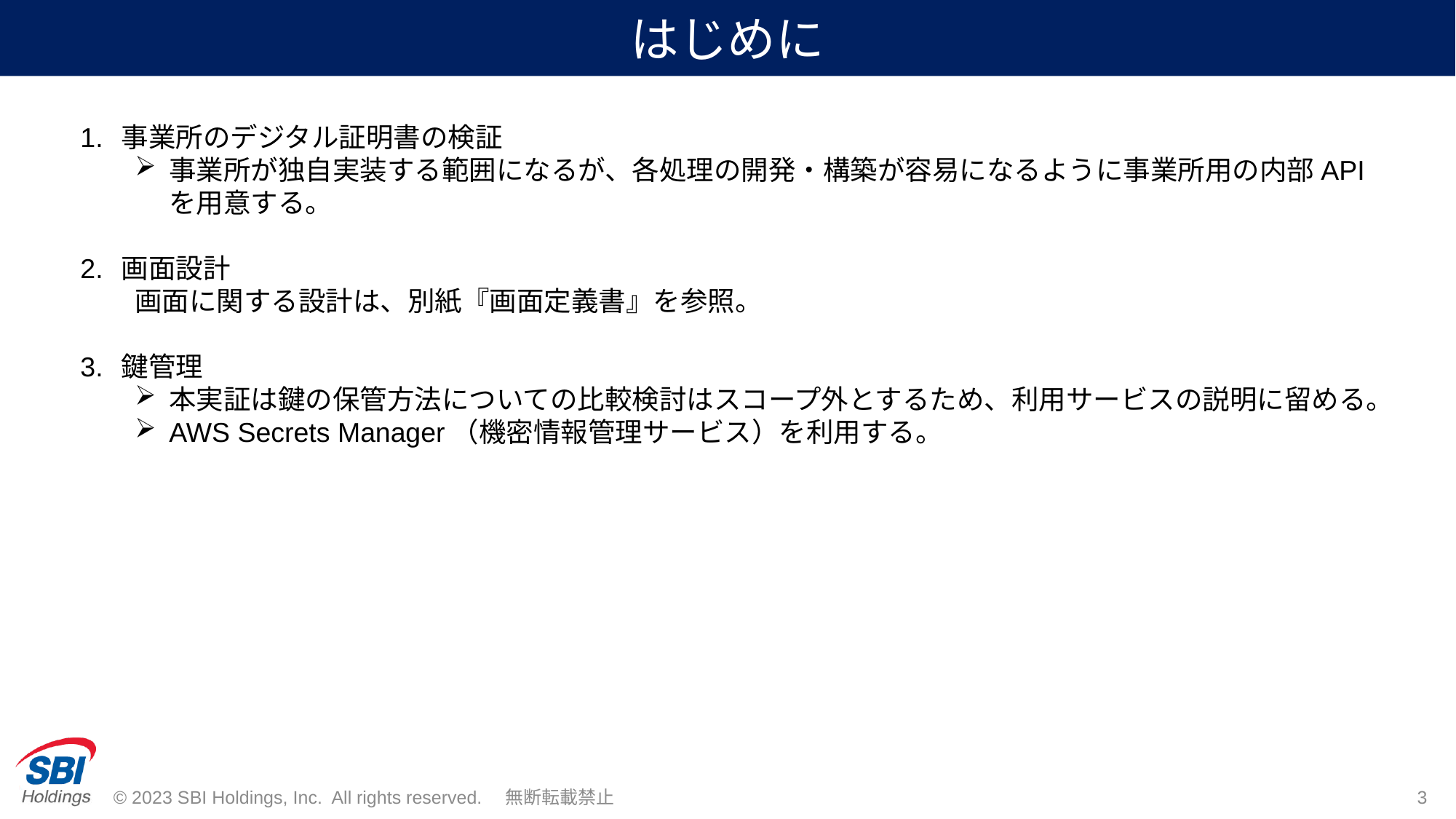

# はじめに
事業所のデジタル証明書の検証
事業所が独自実装する範囲になるが、各処理の開発・構築が容易になるように事業所用の内部APIを用意する。

画面設計
画面に関する設計は、別紙『画面定義書』を参照。

鍵管理
本実証は鍵の保管方法についての比較検討はスコープ外とするため、利用サービスの説明に留める。
AWS Secrets Manager（機密情報管理サービス）を利用する。

© 2023 SBI Holdings, Inc.  All rights reserved.　無断転載禁止
3